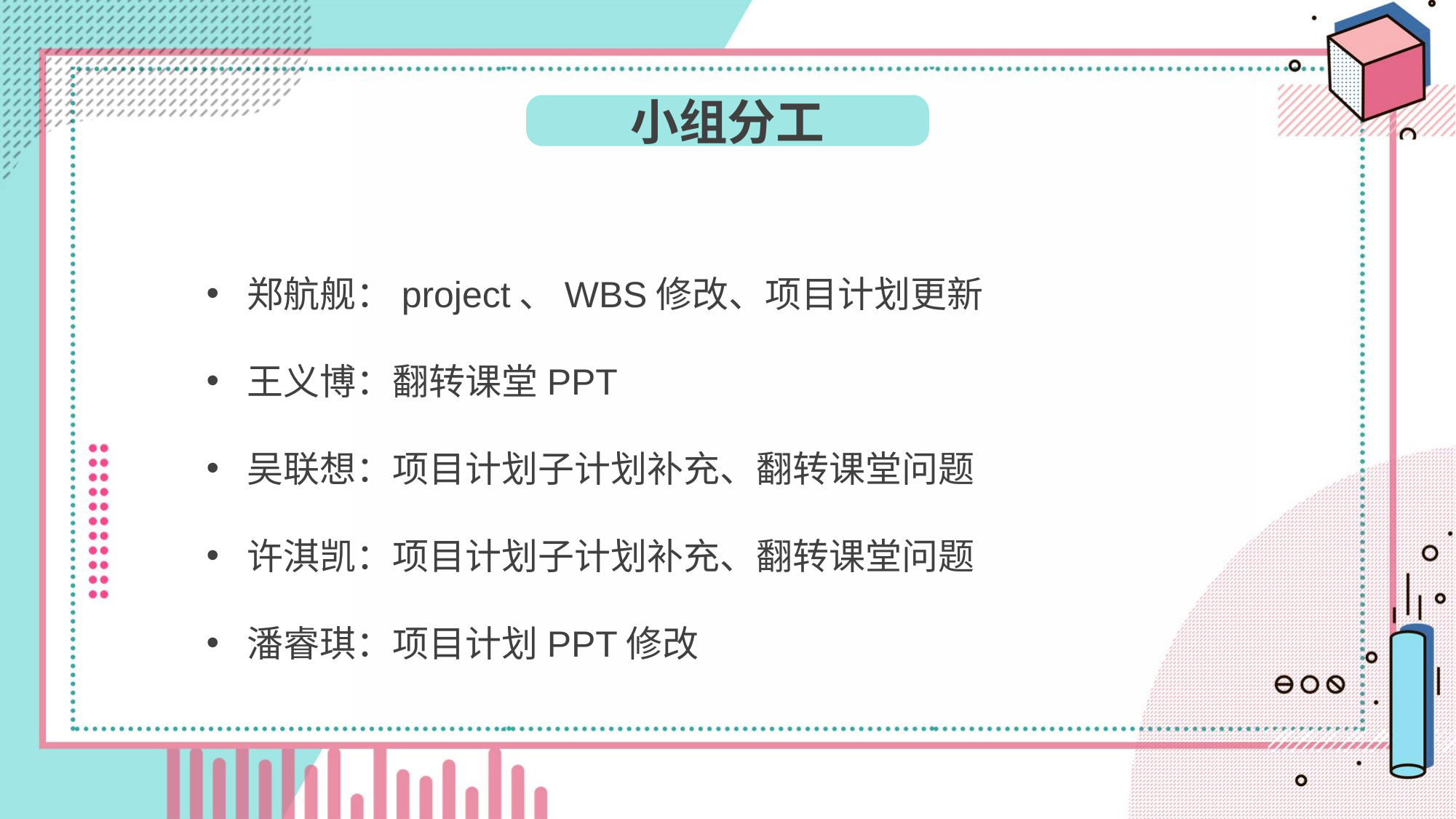

小组分工
郑航舰：project、WBS修改、项目计划更新
王义博：翻转课堂PPT
吴联想：项目计划子计划补充、翻转课堂问题
许淇凯：项目计划子计划补充、翻转课堂问题
潘睿琪：项目计划PPT修改